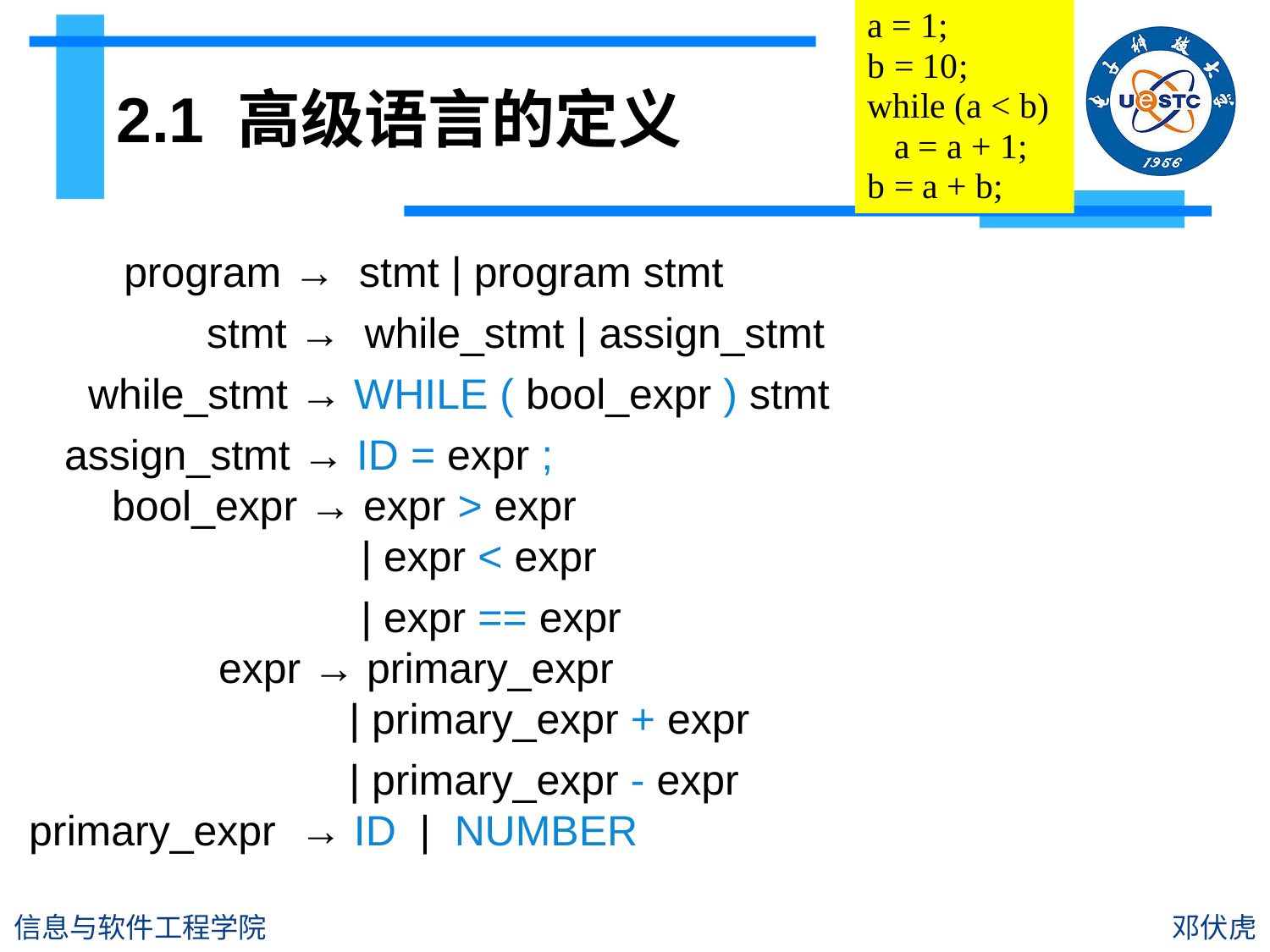

a = 1;
b = 10;
while (a < b)
   a = a + 1;
b = a + b;
# 2.1 高级语言的定义
        program →  stmt | program stmt
               stmt →  while_stmt | assign_stmt
     while_stmt → WHILE ( bool_expr ) stmt
   assign_stmt → ID = expr ;
       bool_expr → expr > expr
                            | expr < expr
                            | expr == expr
                expr → primary_expr
                           | primary_expr + expr
                           | primary_expr - expr
primary_expr  → ID  |  NUMBER
14
信息与软件工程学院
邓伏虎